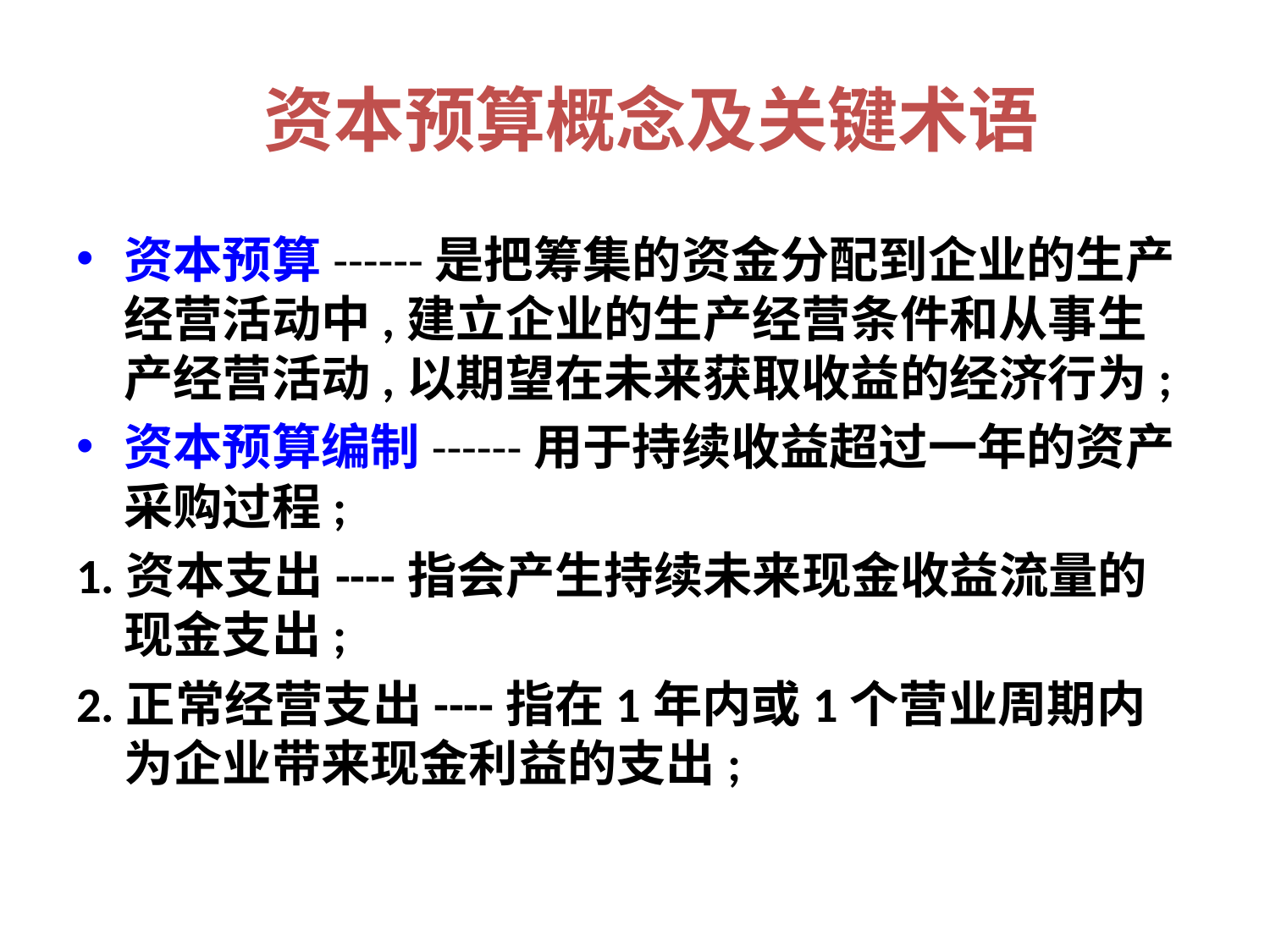

# 资本预算概念及关键术语
资本预算------是把筹集的资金分配到企业的生产经营活动中,建立企业的生产经营条件和从事生产经营活动,以期望在未来获取收益的经济行为;
资本预算编制------用于持续收益超过一年的资产采购过程;
1.资本支出----指会产生持续未来现金收益流量的现金支出;
2.正常经营支出----指在1年内或1个营业周期内为企业带来现金利益的支出;